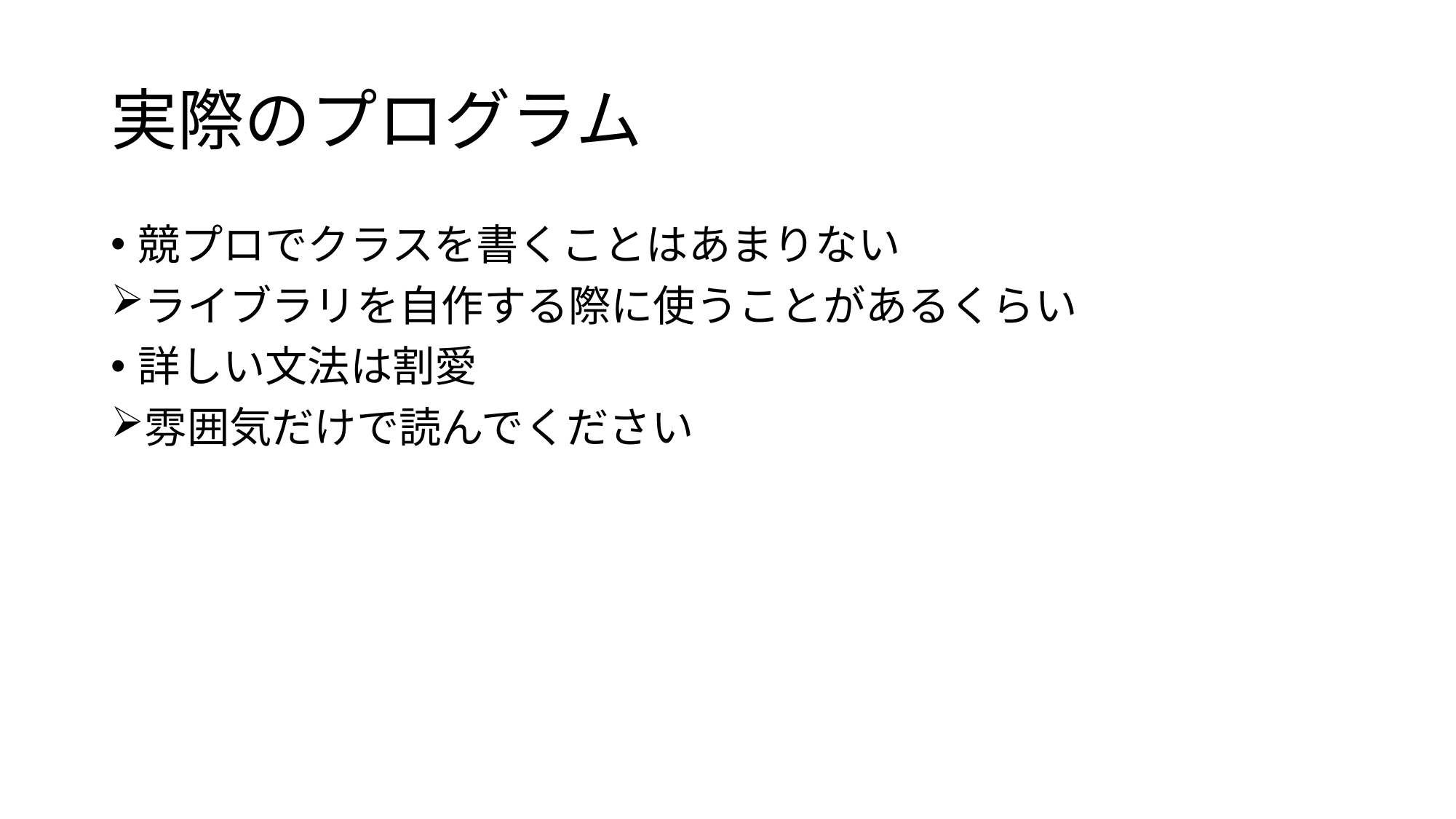

# 実際のプログラム
競プロでクラスを書くことはあまりない
ライブラリを自作する際に使うことがあるくらい
詳しい文法は割愛
雰囲気だけで読んでください